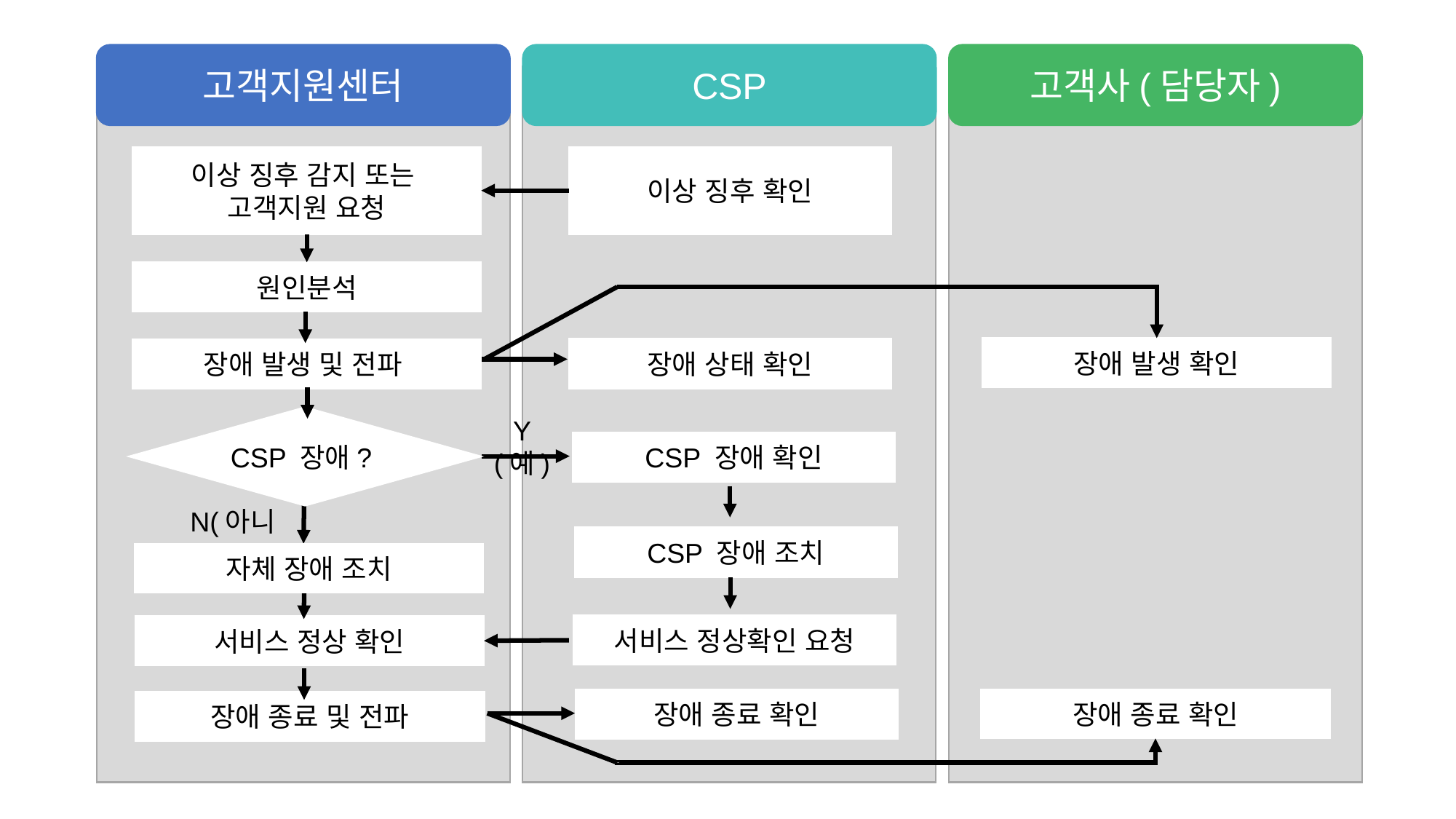

고객사(담당자)
고객지원센터
CSP

이상 징후 감지 또는
고객지원 요청
이상 징후 확인
원인분석
장애 발생 확인
장애 상태 확인
장애 발생 및 전파
CSP 장애?
Y(예)
CSP 장애 확인
N(아니오)
CSP 장애 조치
자체 장애 조치
서비스 정상확인 요청
서비스 정상 확인
장애 종료 확인
장애 종료 확인
장애 종료 및 전파